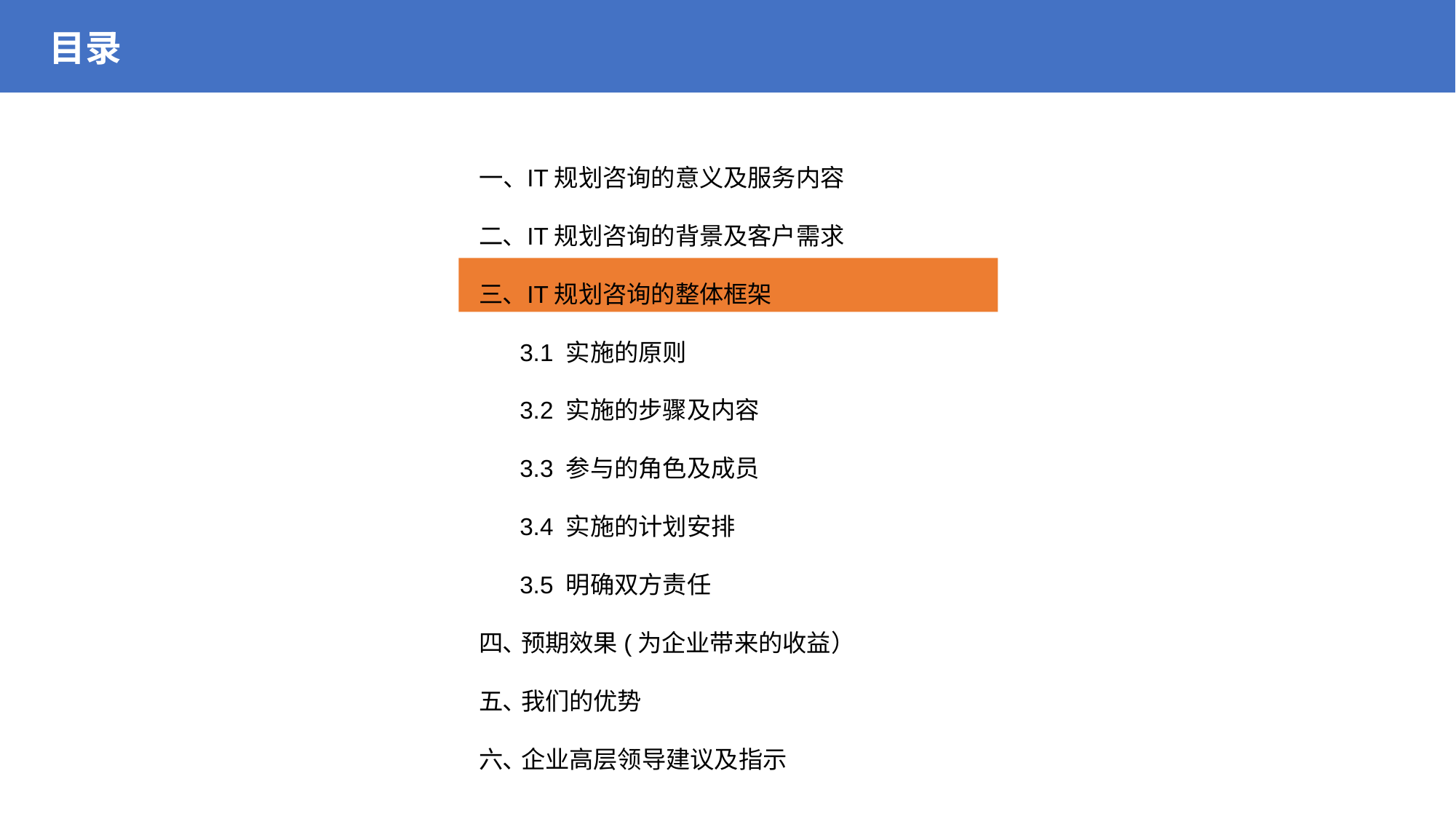

目录
一､ IT规划咨询的意义及服务内容
二､ IT规划咨询的背景及客户需求
三､ IT规划咨询的整体框架
      3.1 实施的原则
      3.2 实施的步骤及内容
      3.3 参与的角色及成员
      3.4 实施的计划安排
      3.5 明确双方责任
四､ 预期效果(为企业带来的收益）
五､ 我们的优势
六､ 企业高层领导建议及指示